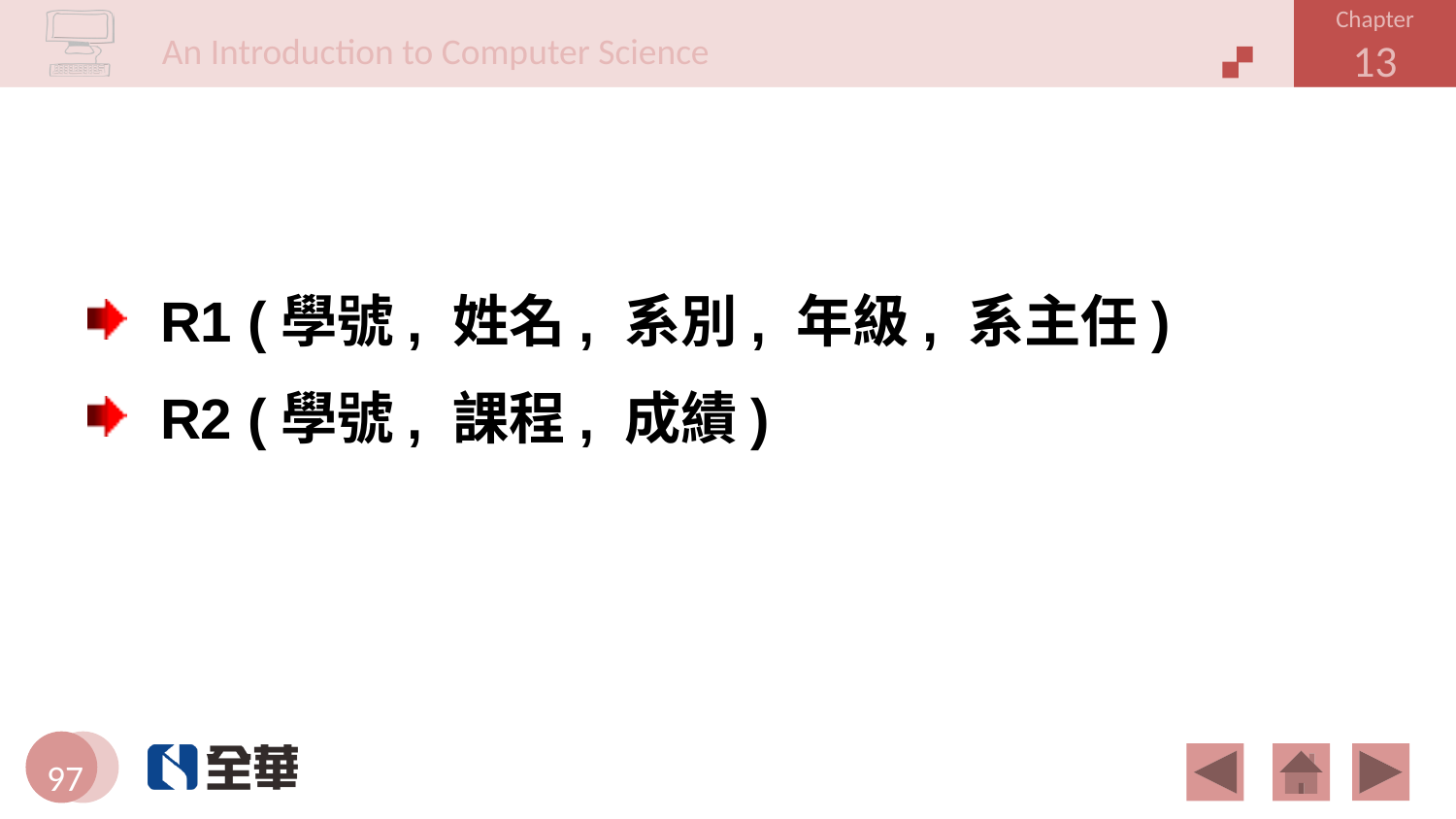

#
R1 (學號, 姓名, 系別, 年級, 系主任)
R2 (學號, 課程, 成績)